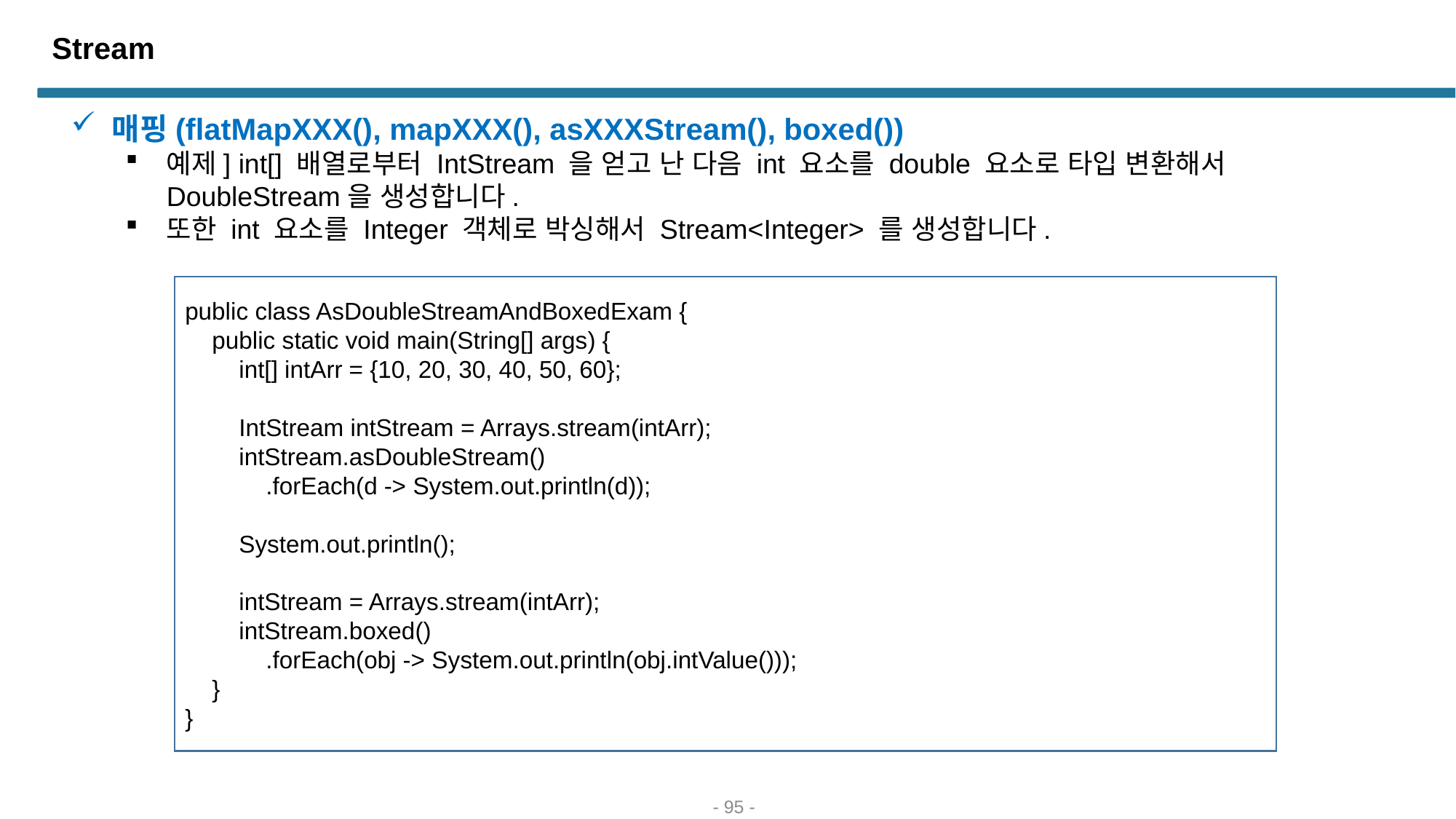

# Stream
매핑(flatMapXXX(), mapXXX(), asXXXStream(), boxed())
예제] int[] 배열로부터 IntStream 을 얻고 난 다음 int 요소를 double 요소로 타입 변환해서 DoubleStream을 생성합니다.
또한 int 요소를 Integer 객체로 박싱해서 Stream<Integer> 를 생성합니다.
public class AsDoubleStreamAndBoxedExam {
    public static void main(String[] args) {
        int[] intArr = {10, 20, 30, 40, 50, 60};

        IntStream intStream = Arrays.stream(intArr);
        intStream.asDoubleStream()
            .forEach(d -> System.out.println(d));

        System.out.println();

        intStream = Arrays.stream(intArr);
        intStream.boxed()
            .forEach(obj -> System.out.println(obj.intValue()));
    }
}
- 95 -